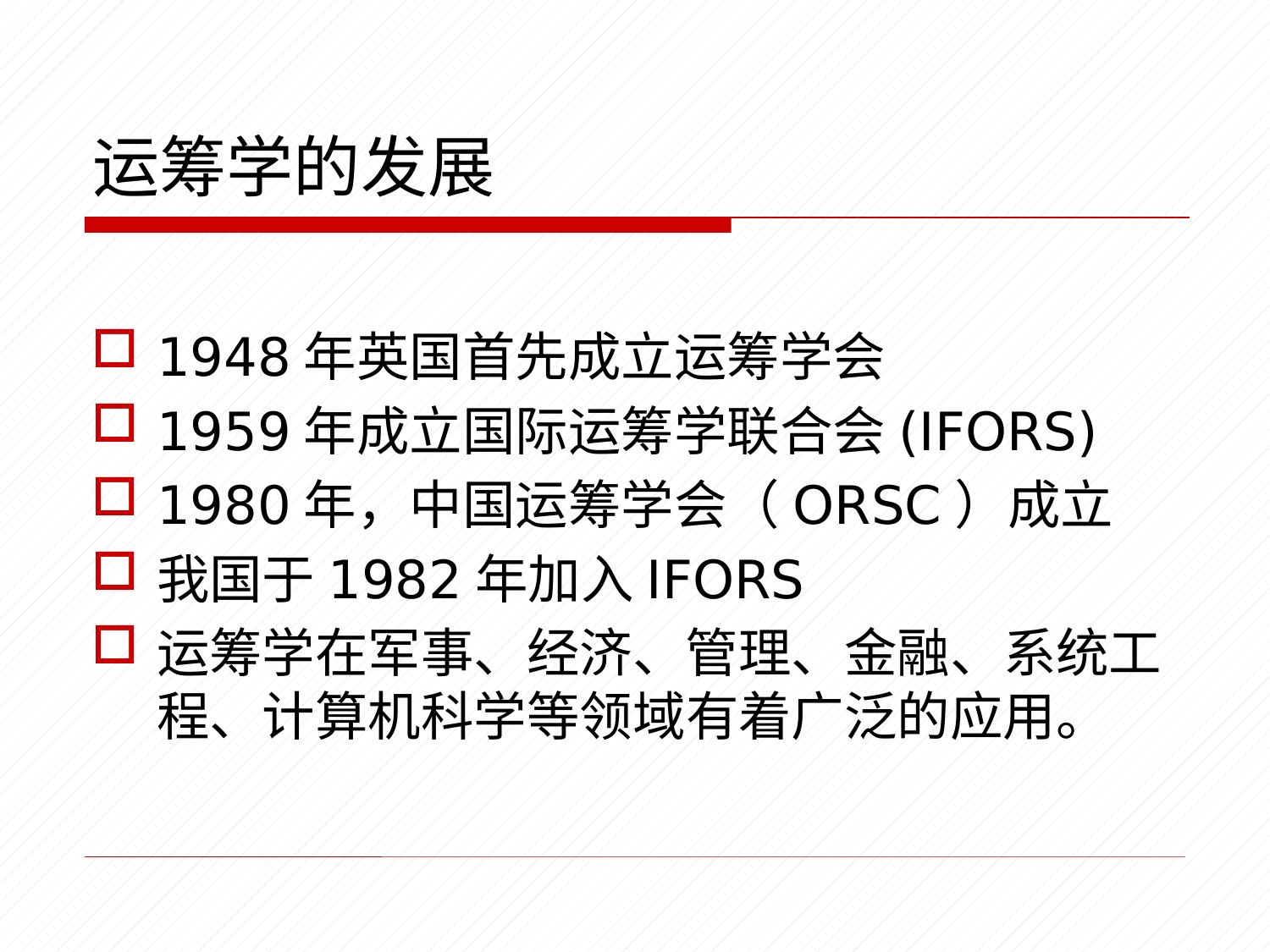

# 运筹学的发展

1948年英国首先成立运筹学会
1959年成立国际运筹学联合会(IFORS)
1980年，中国运筹学会（ORSC）成立
我国于1982年加入IFORS
运筹学在军事、经济、管理、金融、系统工程、计算机科学等领域有着广泛的应用。